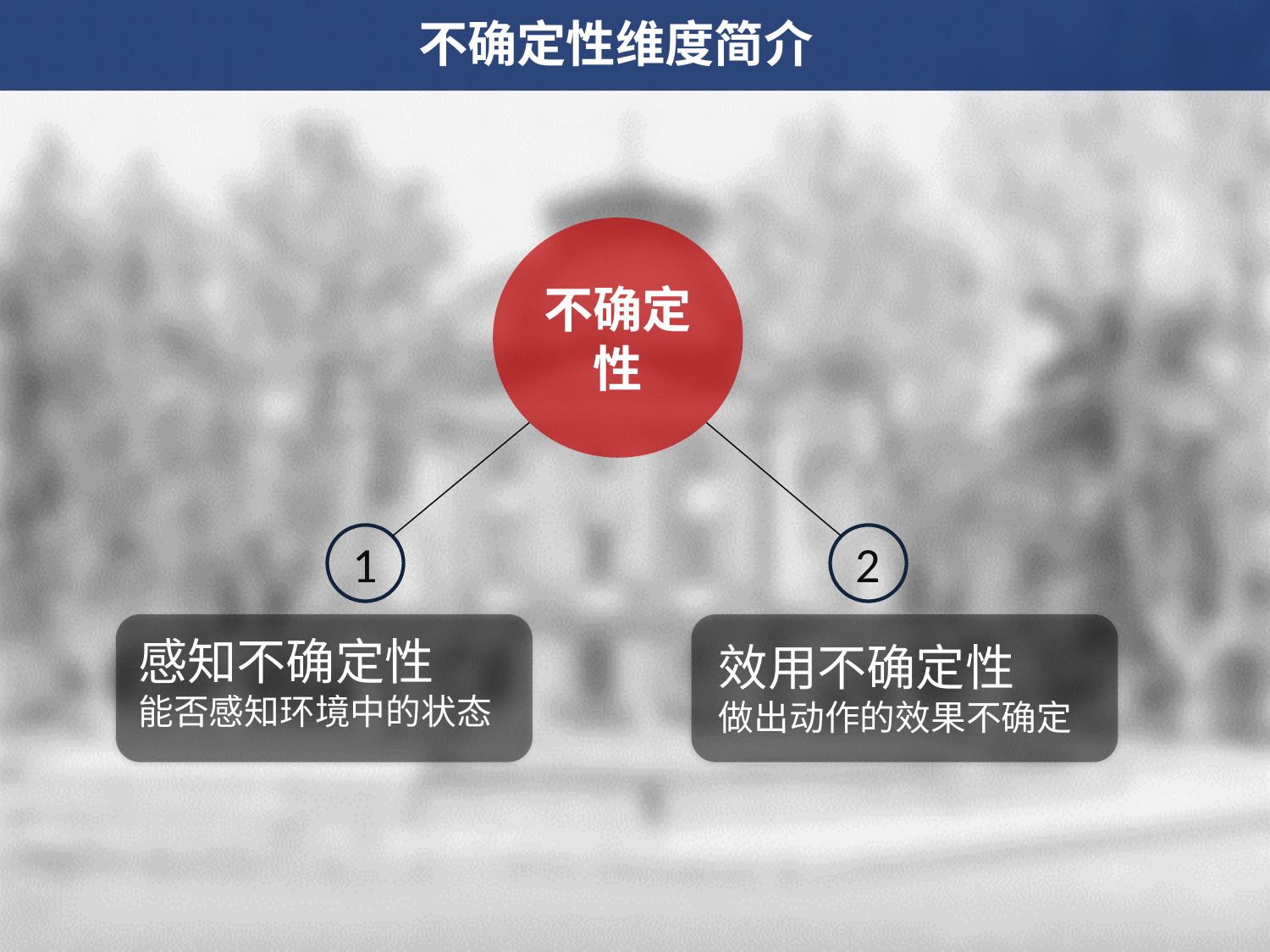

不确定性维度简介

不确定性
1
2

感知不确定性
能否感知环境中的状态
效用不确定性
做出动作的效果不确定